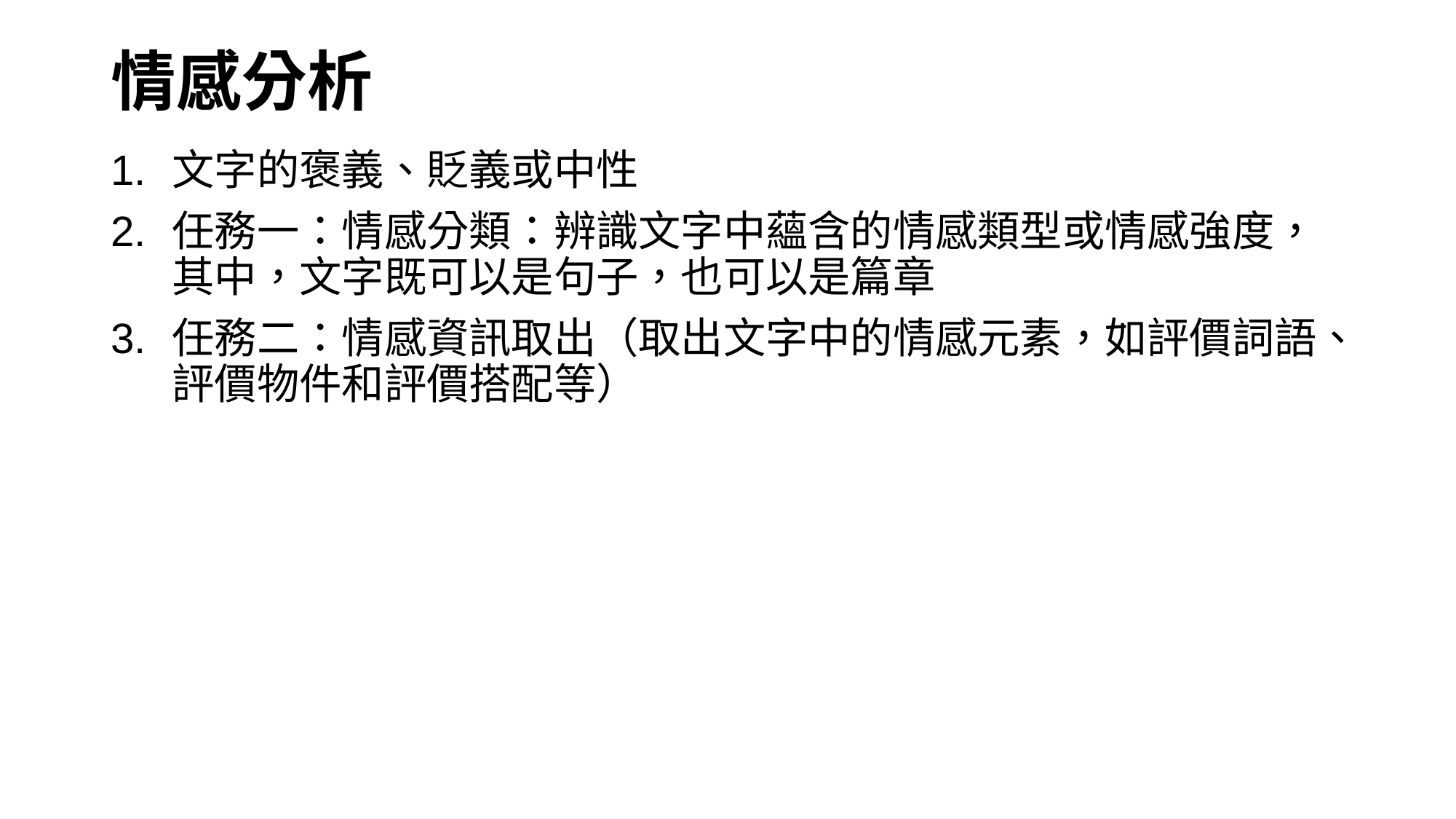

# 情感分析
文字的褒義、貶義或中性
任務一：情感分類：辨識文字中蘊含的情感類型或情感強度，其中，文字既可以是句子，也可以是篇章
任務二：情感資訊取出（取出文字中的情感元素，如評價詞語、評價物件和評價搭配等）